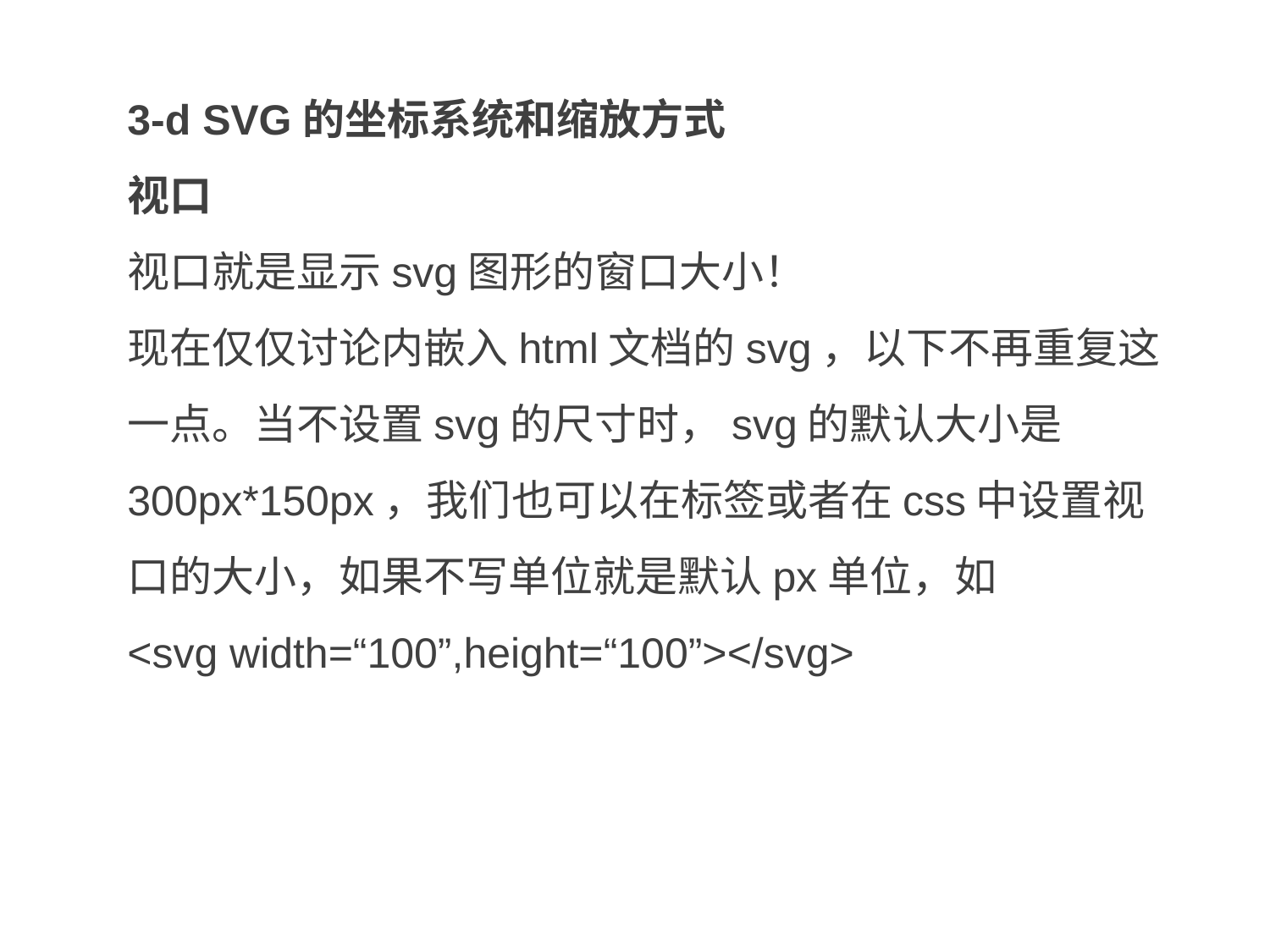

3-d SVG的坐标系统和缩放方式
视口
视口就是显示svg图形的窗口大小！
现在仅仅讨论内嵌入html文档的svg，以下不再重复这一点。当不设置svg的尺寸时，svg的默认大小是300px*150px，我们也可以在标签或者在css中设置视口的大小，如果不写单位就是默认px单位，如
<svg width=“100”,height=“100”></svg>